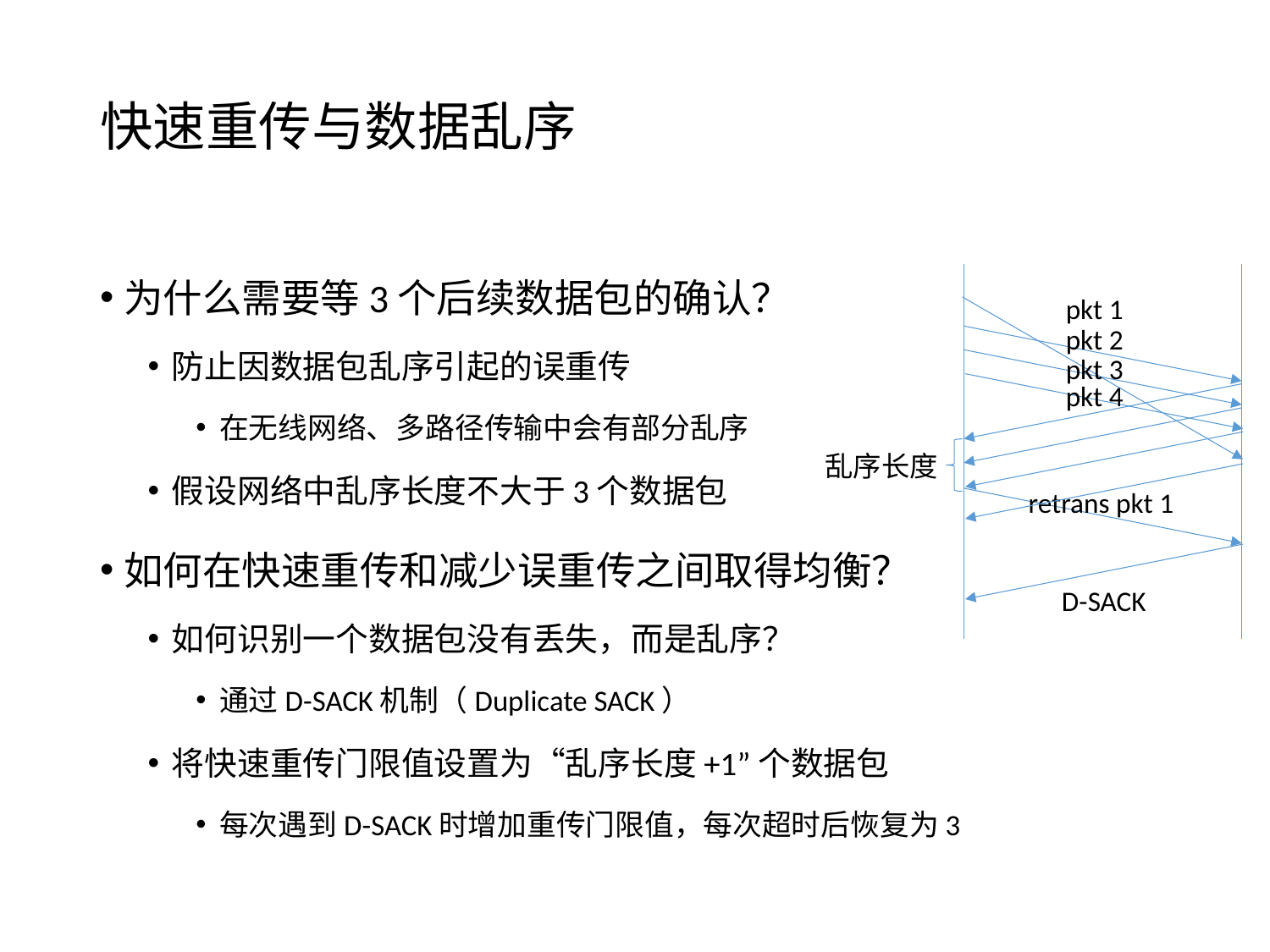

# 快速重传与数据乱序
为什么需要等3个后续数据包的确认？
防止因数据包乱序引起的误重传
在无线网络、多路径传输中会有部分乱序
假设网络中乱序长度不大于3个数据包
如何在快速重传和减少误重传之间取得均衡？
如何识别一个数据包没有丢失，而是乱序？
通过D-SACK机制（Duplicate SACK）
将快速重传门限值设置为“乱序长度+1”个数据包
每次遇到D-SACK时增加重传门限值，每次超时后恢复为3
pkt 1
pkt 2
pkt 3
pkt 4

乱序长度
retrans pkt 1
D-SACK
40